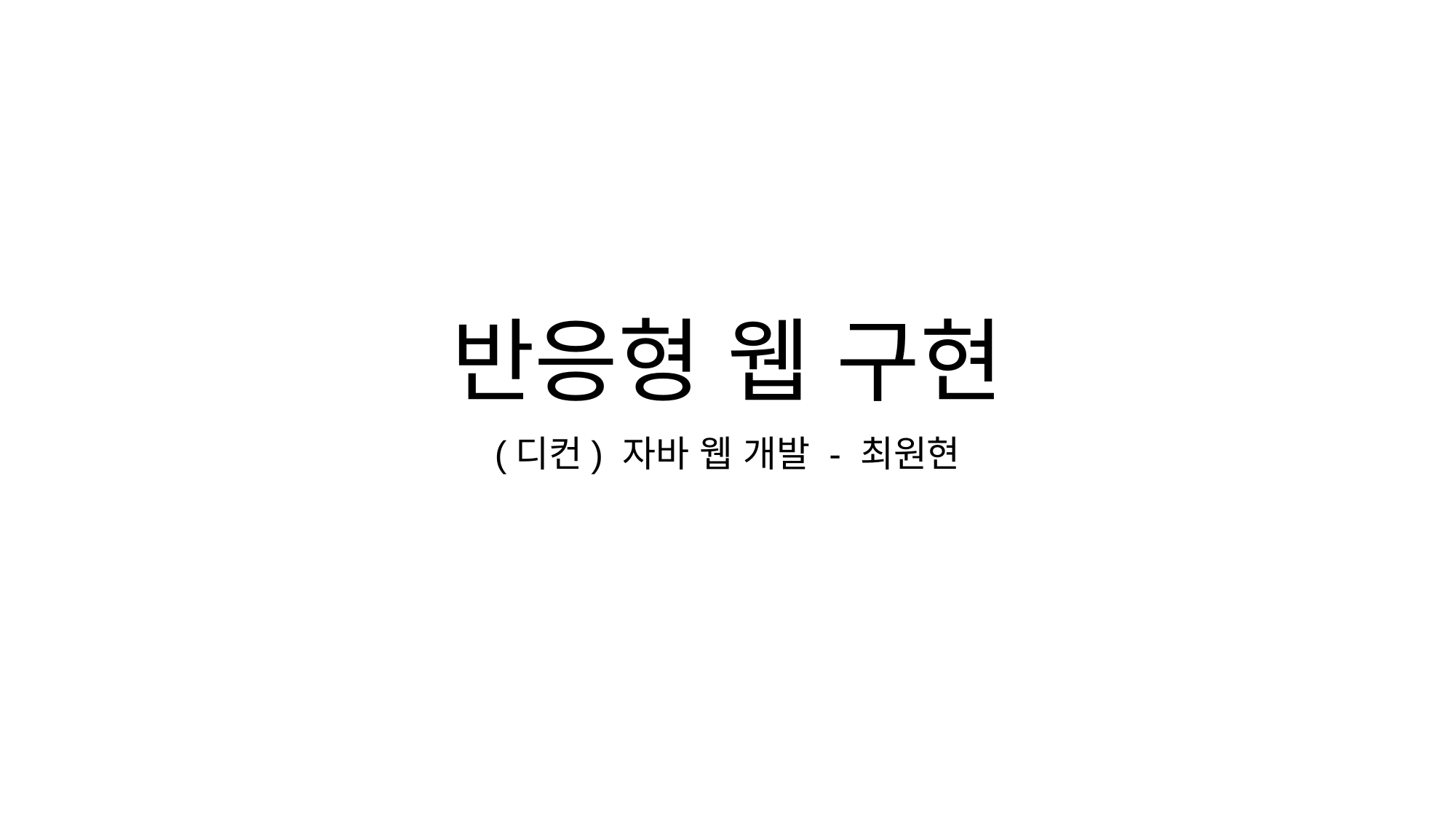

# 반응형 웹 구현
(디컨) 자바 웹 개발 - 최원현